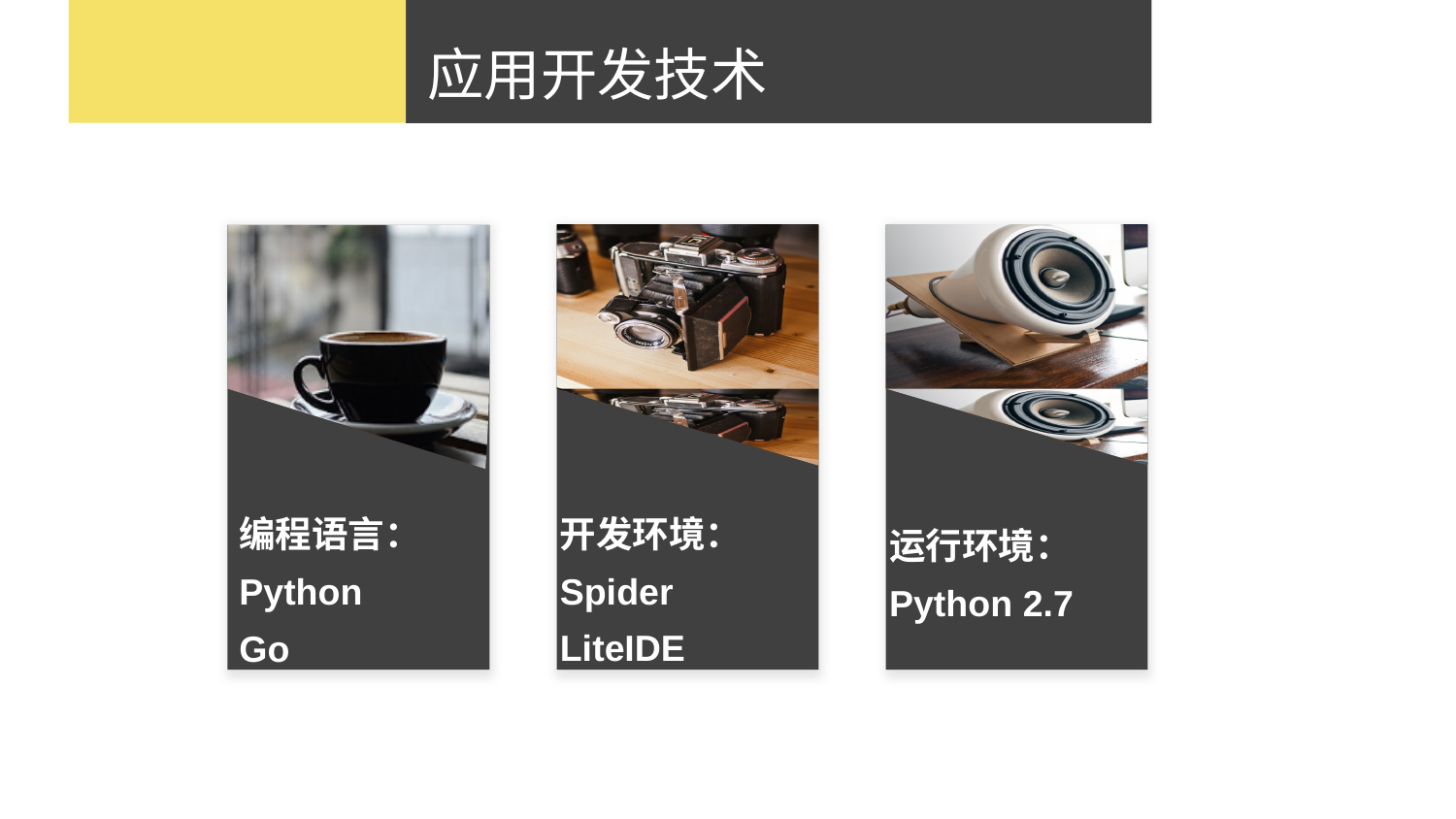

PART 1
应用开发技术
请输入你的标题

编程语言：
Python
Go

开发环境：
Spider
LiteIDE
运行环境：
Python 2.7